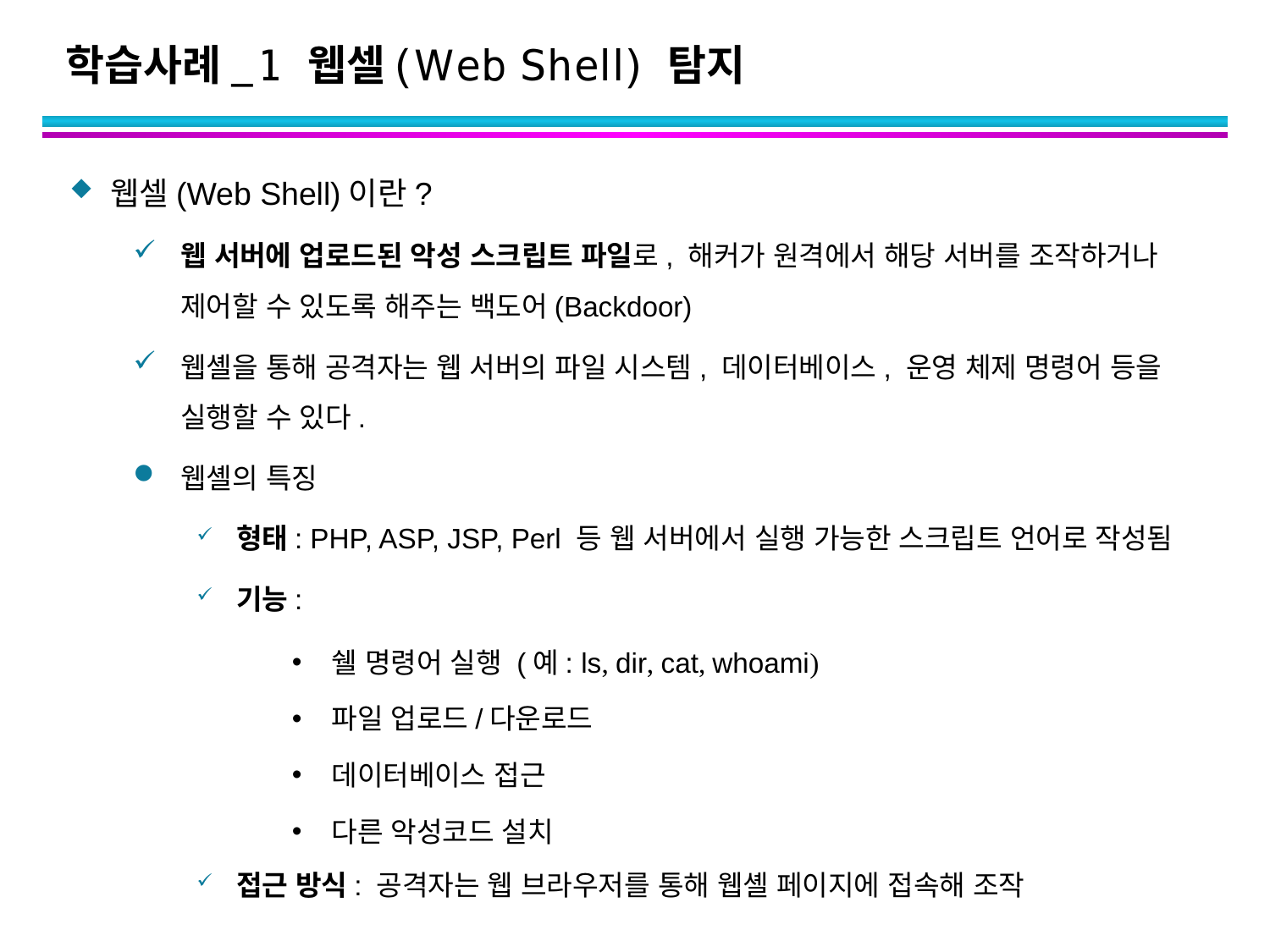

# 학습사례_1 웹셀(Web Shell) 탐지
웹셀(Web Shell)이란?
웹 서버에 업로드된 악성 스크립트 파일로, 해커가 원격에서 해당 서버를 조작하거나 제어할 수 있도록 해주는 백도어(Backdoor)
웹셸을 통해 공격자는 웹 서버의 파일 시스템, 데이터베이스, 운영 체제 명령어 등을 실행할 수 있다.
웹셸의 특징
형태: PHP, ASP, JSP, Perl 등 웹 서버에서 실행 가능한 스크립트 언어로 작성됨
기능:
쉘 명령어 실행 (예: ls, dir, cat, whoami)
파일 업로드/다운로드
데이터베이스 접근
다른 악성코드 설치
접근 방식: 공격자는 웹 브라우저를 통해 웹셸 페이지에 접속해 조작